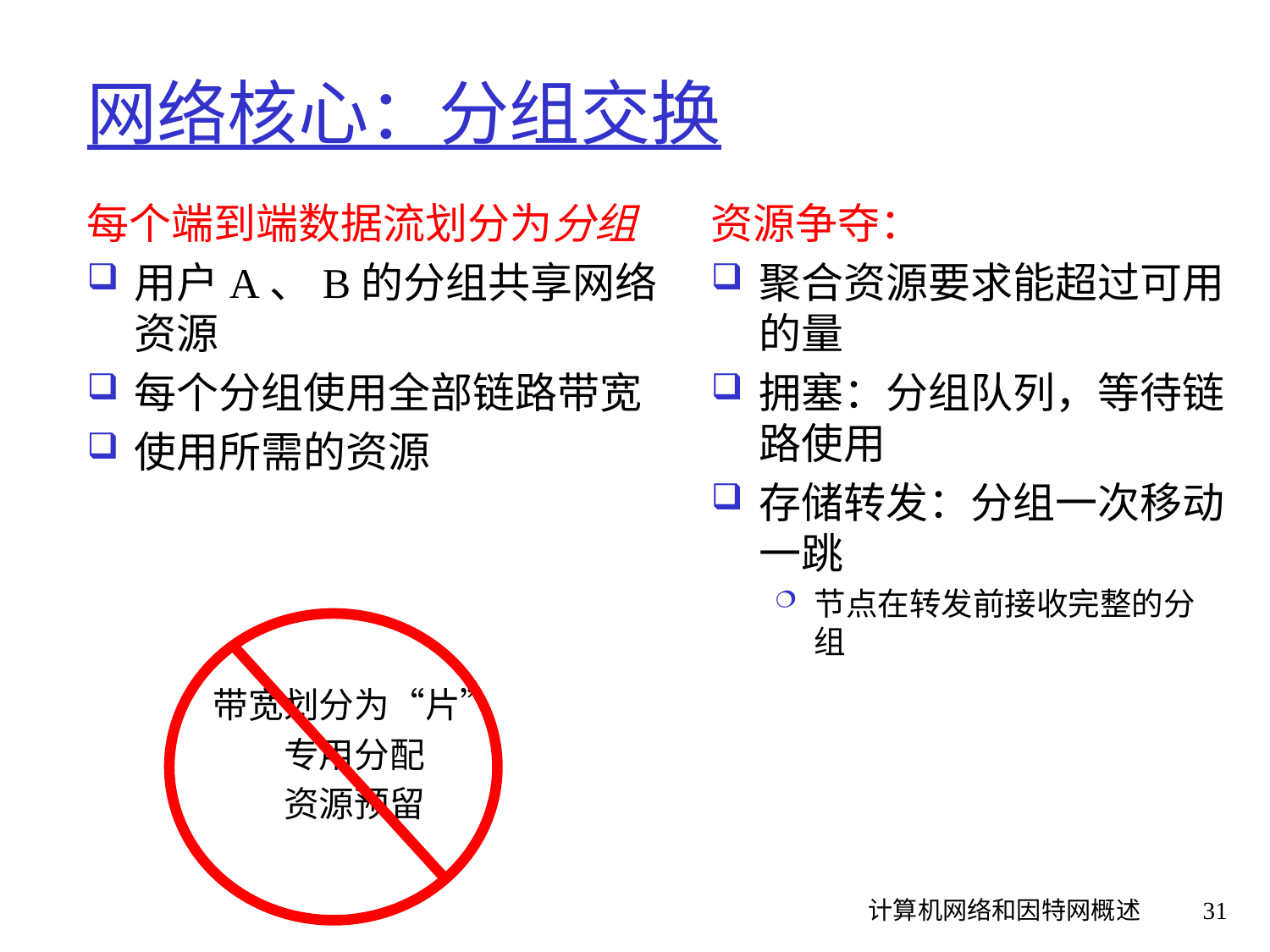

# 网络核心：分组交换
每个端到端数据流划分为分组
用户A、B的分组共享网络资源
每个分组使用全部链路带宽
使用所需的资源

资源争夺：
聚合资源要求能超过可用的量
拥塞：分组队列，等待链路使用
存储转发：分组一次移动一跳
节点在转发前接收完整的分组

带宽划分为“片”
专用分配
资源预留
计算机网络和因特网概述
31